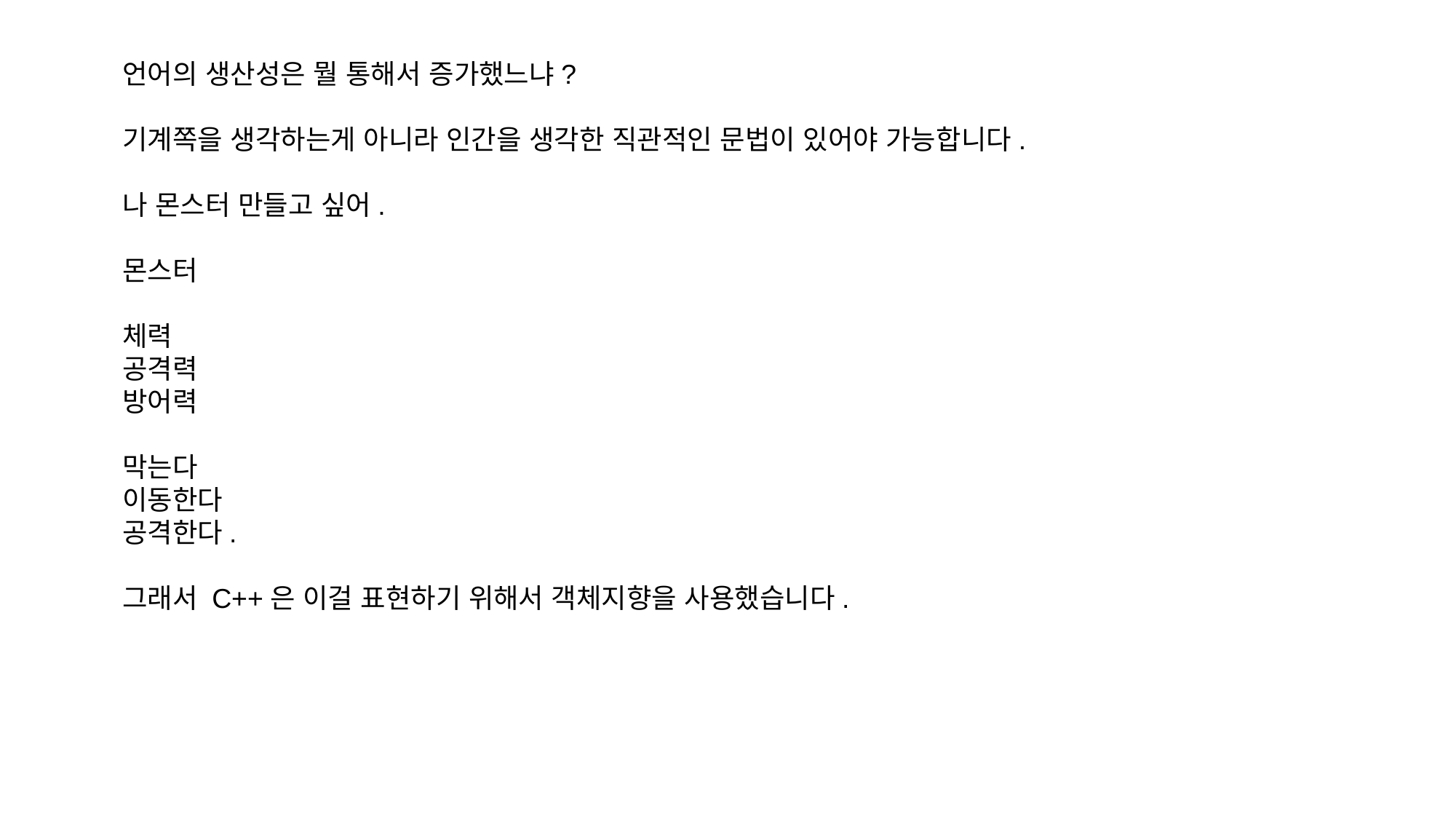

언어의 생산성은 뭘 통해서 증가했느냐?

기계쪽을 생각하는게 아니라 인간을 생각한 직관적인 문법이 있어야 가능합니다.

나 몬스터 만들고 싶어.

몬스터

체력
공격력
방어력

막는다
이동한다
공격한다.

그래서 C++은 이걸 표현하기 위해서 객체지향을 사용했습니다.